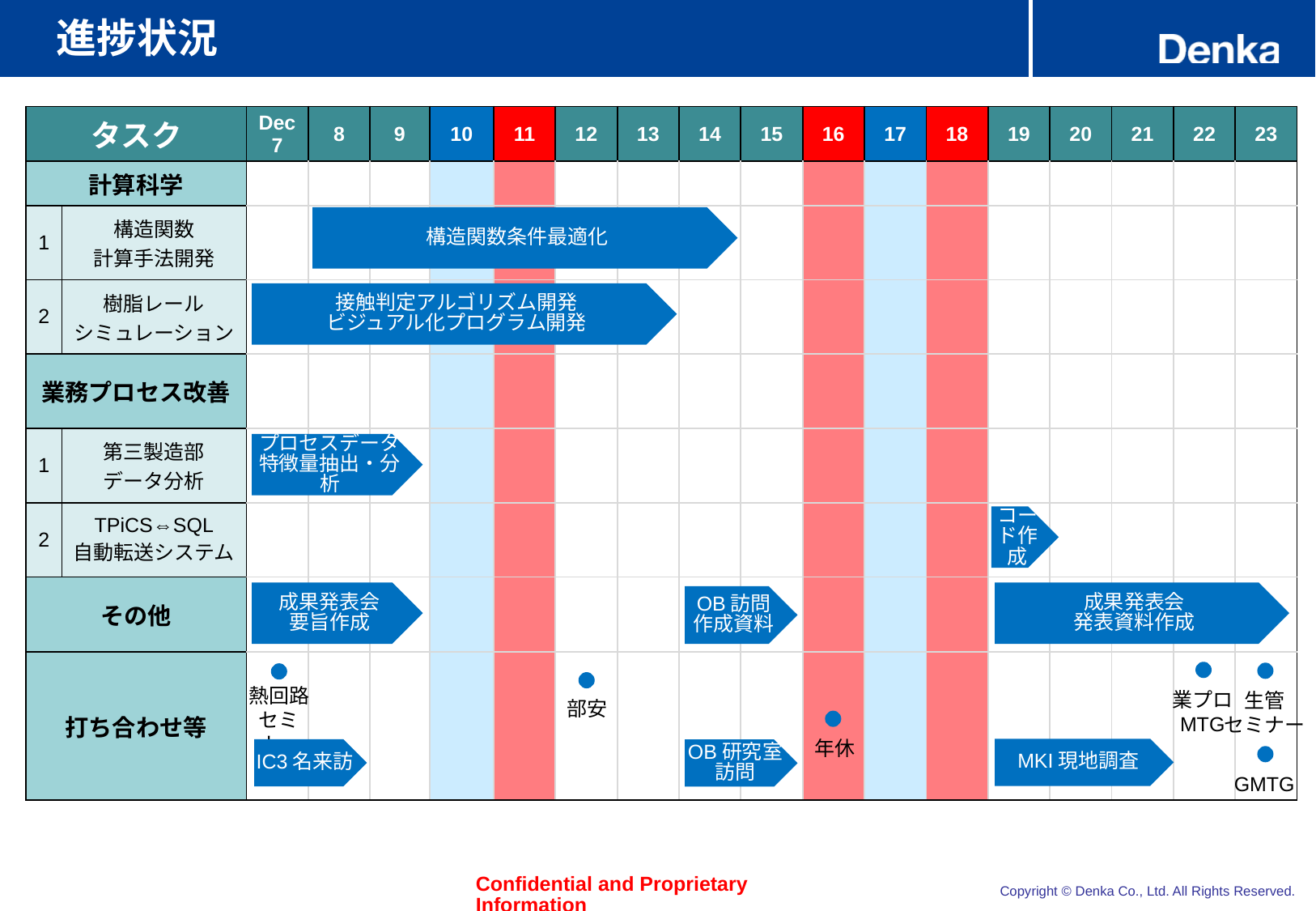

# 進捗状況
| タスク |  | Dec 7 | 8 | 9 | 10 | 11 | 12 | 13 | 14 | 15 | 16 | 17 | 18 | 19 | 20 | 21 | 22 | 23 |
| --- | --- | --- | --- | --- | --- | --- | --- | --- | --- | --- | --- | --- | --- | --- | --- | --- | --- | --- |
| 計算科学 |  |  |  |  |  |  |  |  |  |  |  |  |  |  |  |  |  |  |
| 1 | 構造関数 計算手法開発 |  |  |  |  |  |  |  |  |  |  |  |  |  |  |  |  |  |
| 2 | 樹脂レール シミュレーション |  |  |  |  |  |  |  |  |  |  |  |  |  |  |  |  |  |
| 業務プロセス改善 |  |  |  |  |  |  |  |  |  |  |  |  |  |  |  |  |  |  |
| 1 | 第三製造部 データ分析 |  |  |  |  |  |  |  |  |  |  |  |  |  |  |  |  |  |
| 2 | TPiCS⇔SQL 自動転送システム |  |  |  |  |  |  |  |  |  |  |  |  |  |  |  |  |  |
| その他 |  |  |  |  |  |  |  |  |  |  |  |  |  |  |  |  |  |  |
| 打ち合わせ等 |  |  |  |  |  |  |  |  |  |  |  |  |  |  |  |  |  |  |
構造関数条件最適化
接触判定アルゴリズム開発
ビジュアル化プログラム開発
プロセスデータ
特徴量抽出・分析
コード作成
成果発表会
発表資料作成
成果発表会
要旨作成
OB訪問
作成資料

熱回路セミナー
業プロ
MTG
生管
セミナー
部安

年休
MKI現地調査
IC3名来訪
OB研究室訪問

GMTG